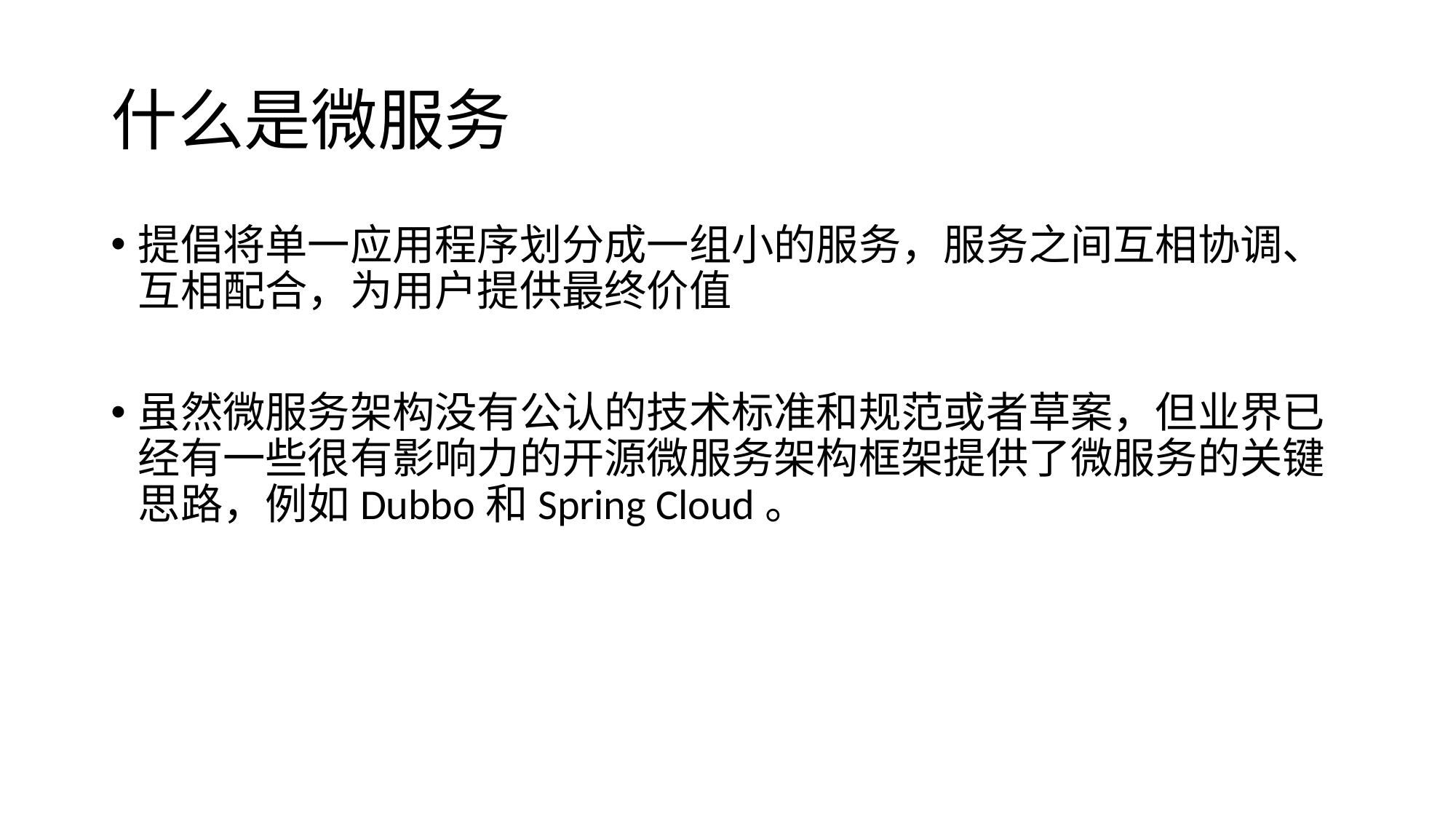

# 什么是微服务
提倡将单一应用程序划分成一组小的服务，服务之间互相协调、互相配合，为用户提供最终价值

虽然微服务架构没有公认的技术标准和规范或者草案，但业界已经有一些很有影响力的开源微服务架构框架提供了微服务的关键思路，例如Dubbo和Spring Cloud。